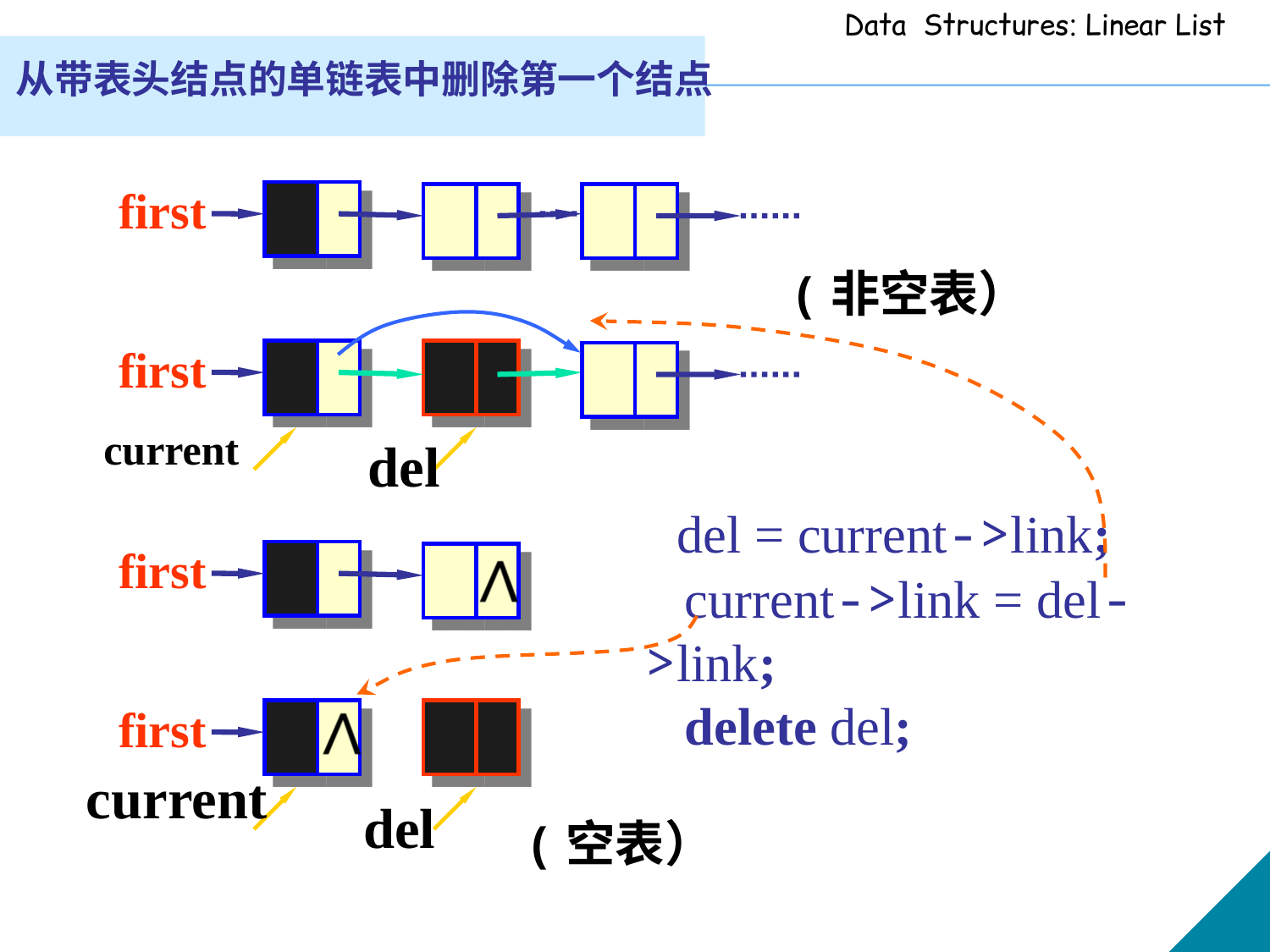

从带表头结点的单链表中删除第一个结点
first

first

current
del

first

first

current
del

(非空表）

  del = current->link;
   current->link = del->link;
   delete del;

(空表）